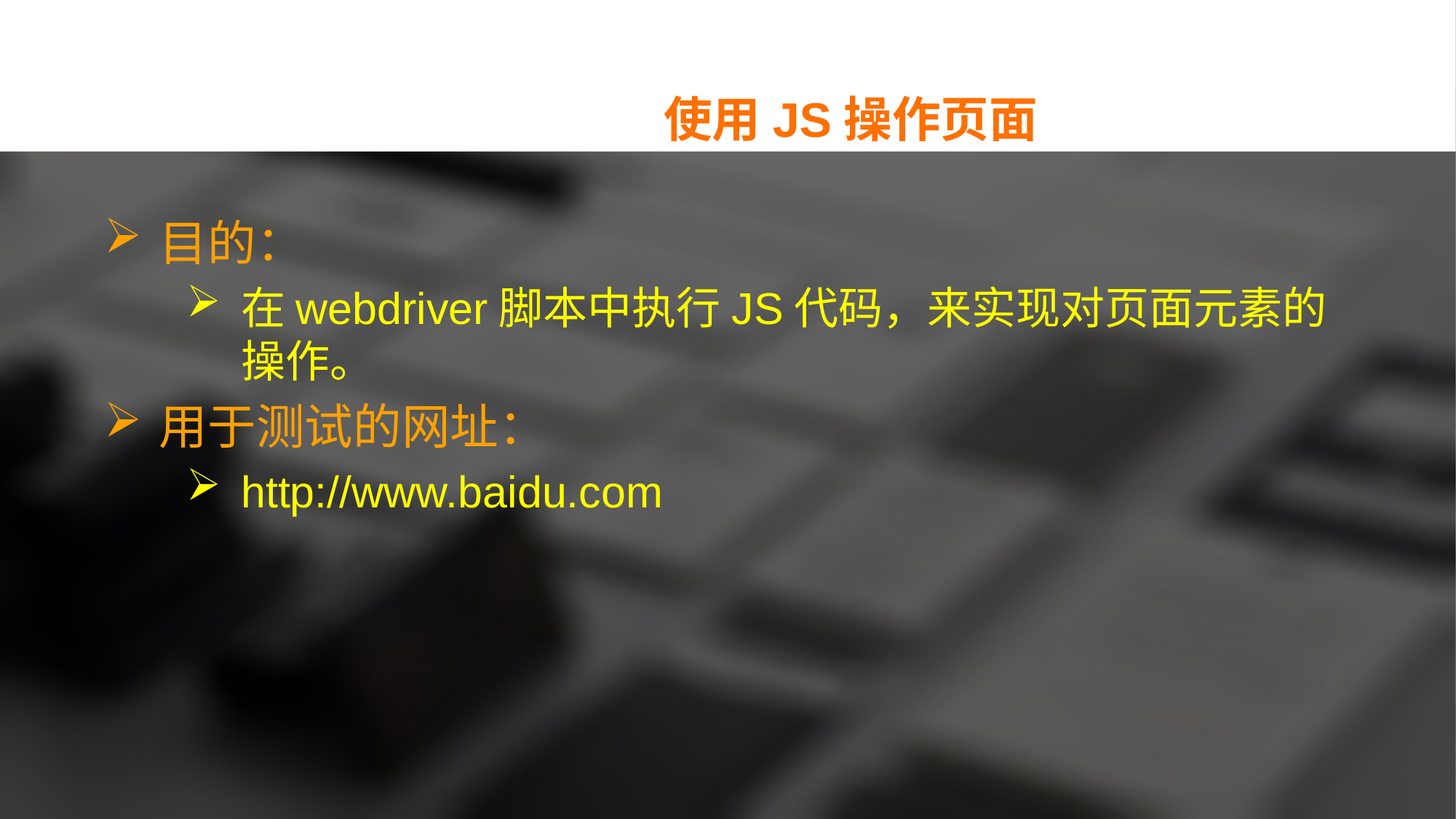

使用JS操作页面
目的：
在webdriver脚本中执行JS代码，来实现对页面元素的操作。
用于测试的网址：
http://www.baidu.com